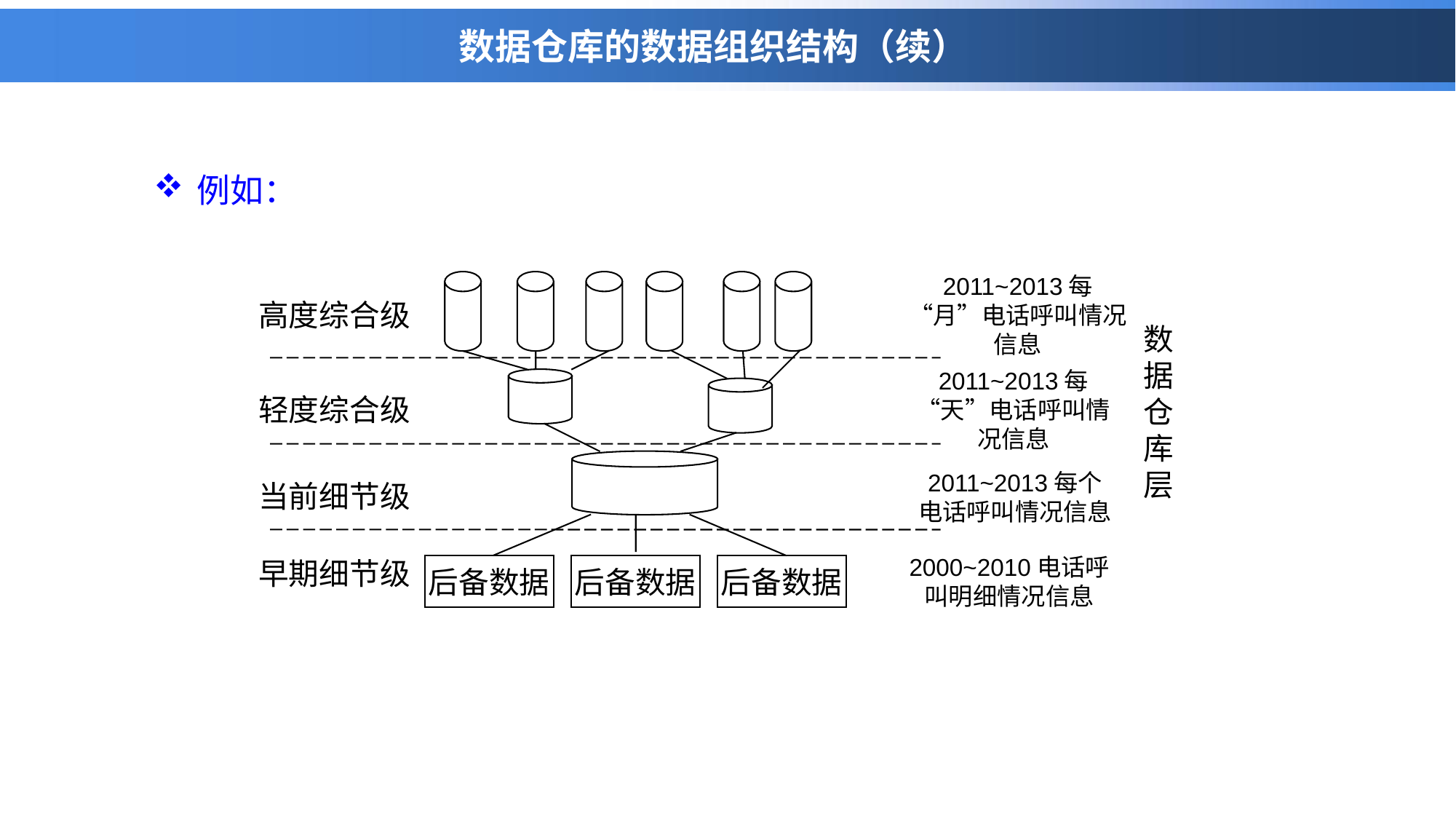

# 数据仓库的数据组织结构（续）
例如：

高度综合级
2011~2013每“月”电话呼叫情况信息
数
据
仓
库
层

轻度综合级
2011~2013每“天”电话呼叫情况信息

当前细节级
2011~2013每个电话呼叫情况信息

早期细节级
后备数据
后备数据
2000~2010电话呼叫明细情况信息
后备数据